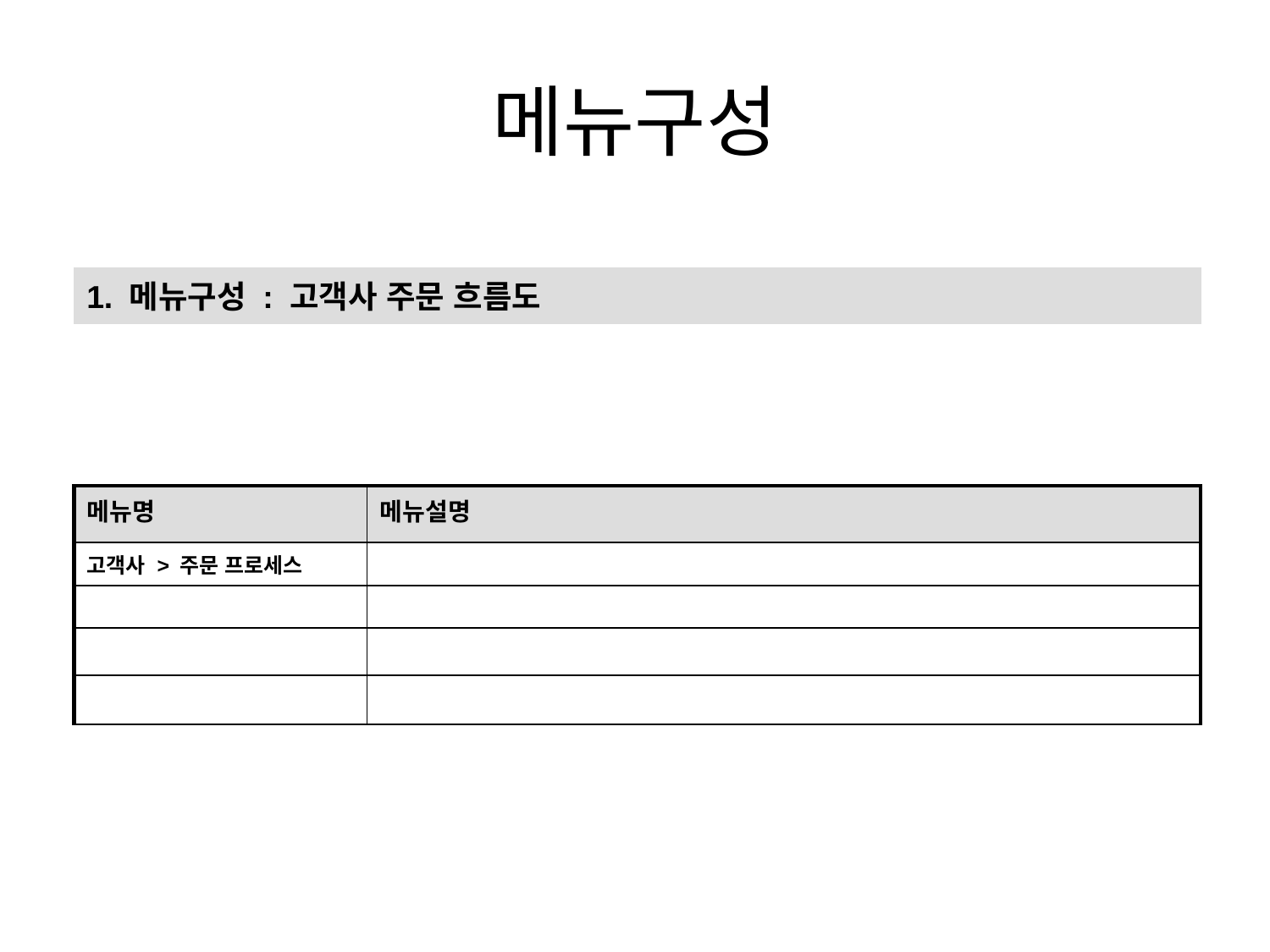

# 메뉴구성

1. 메뉴구성 : 고객사 주문 흐름도
| 메뉴명 | 메뉴설명 |
| --- | --- |
| 고객사 > 주문 프로세스 |  |
|  |  |
|  |  |
|  |  |